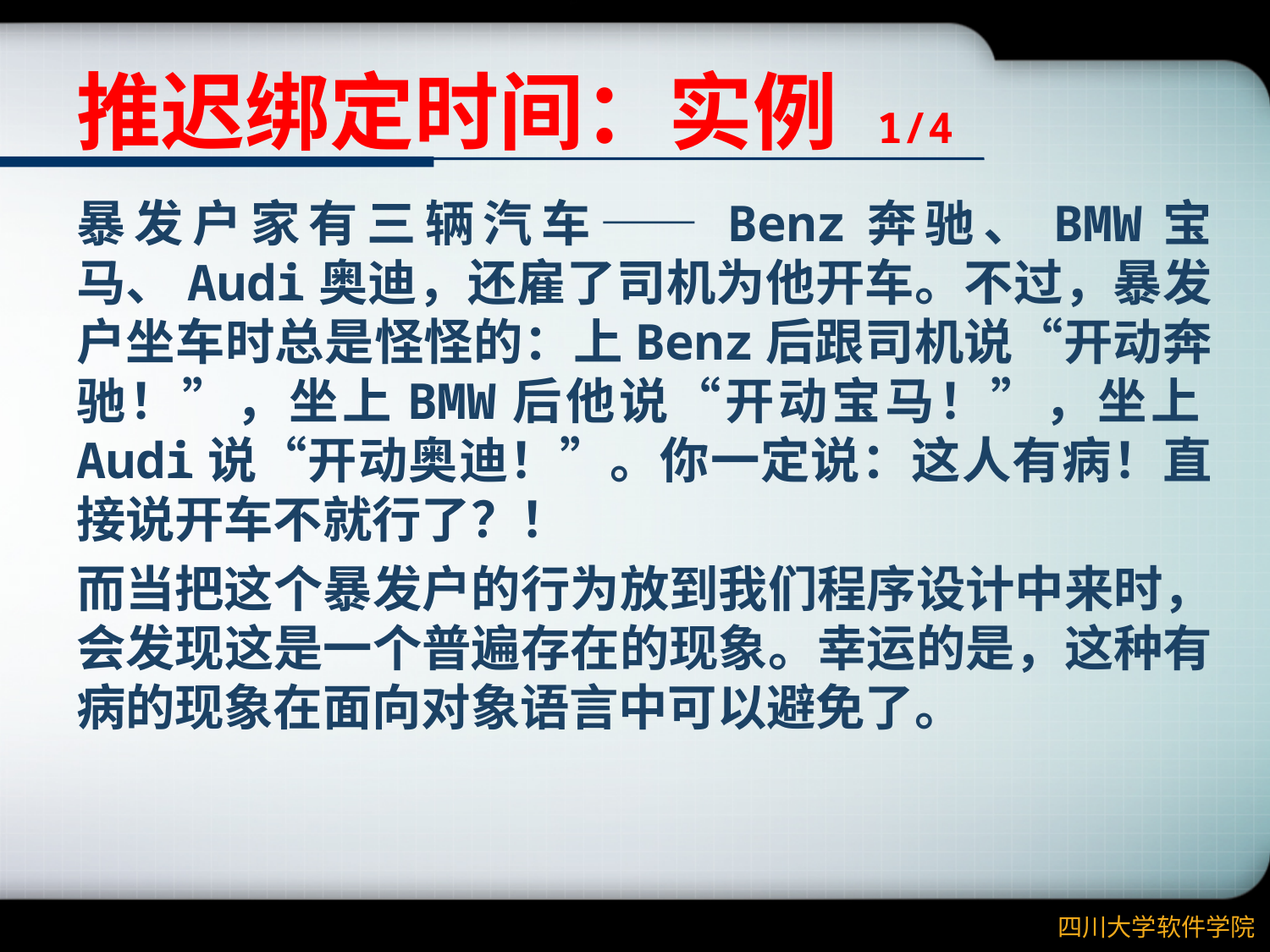

# 推迟绑定时间：实例 1/4
暴发户家有三辆汽车——Benz奔驰、BMW宝马、Audi奥迪，还雇了司机为他开车。不过，暴发户坐车时总是怪怪的：上Benz后跟司机说“开动奔驰！”，坐上BMW后他说“开动宝马！”，坐上Audi说“开动奥迪！”。你一定说：这人有病！直接说开车不就行了？！
而当把这个暴发户的行为放到我们程序设计中来时，会发现这是一个普遍存在的现象。幸运的是，这种有病的现象在面向对象语言中可以避免了。